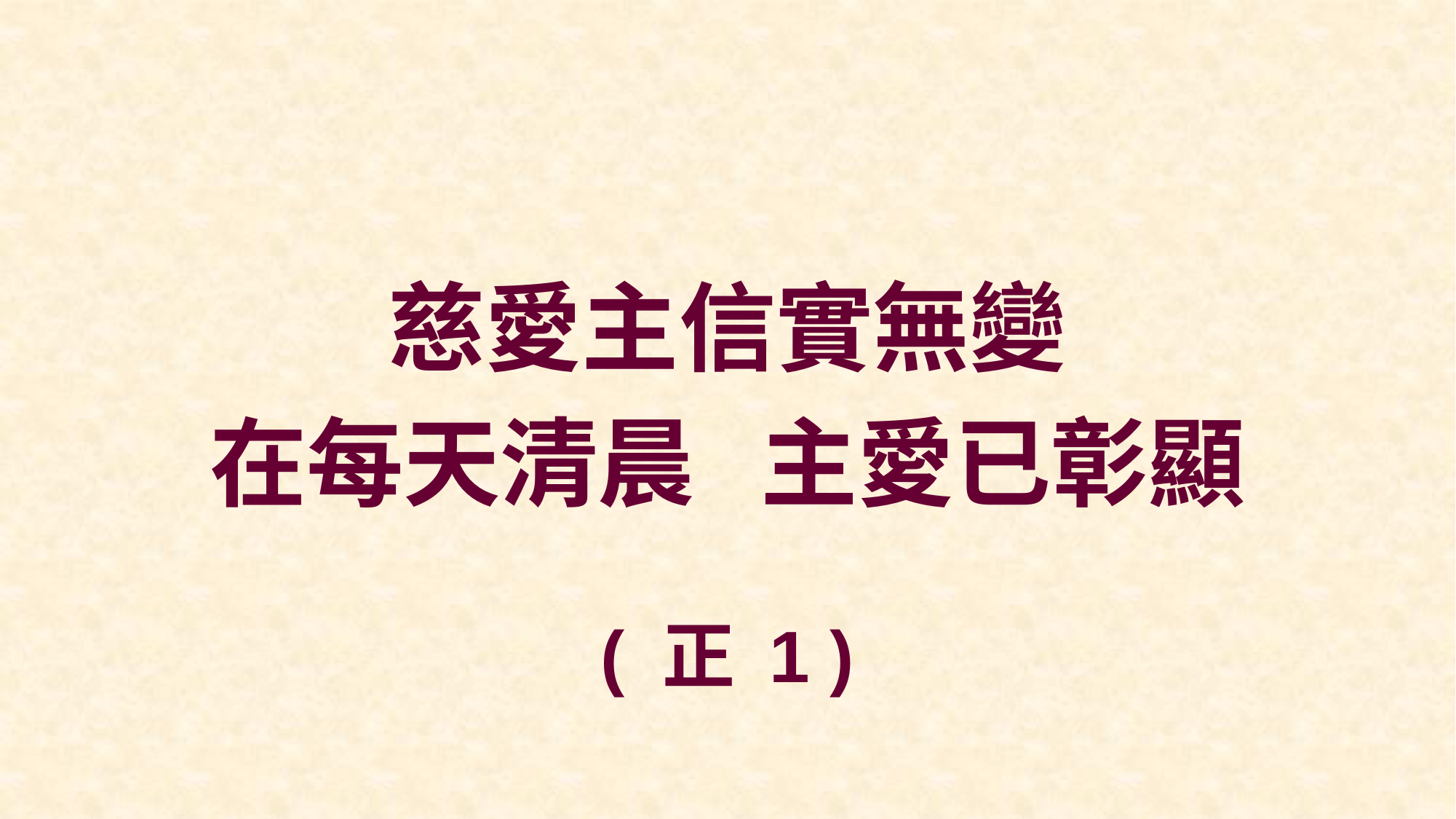

慈愛主信實無變
在每天清晨   主愛已彰顯
( 正 1 )